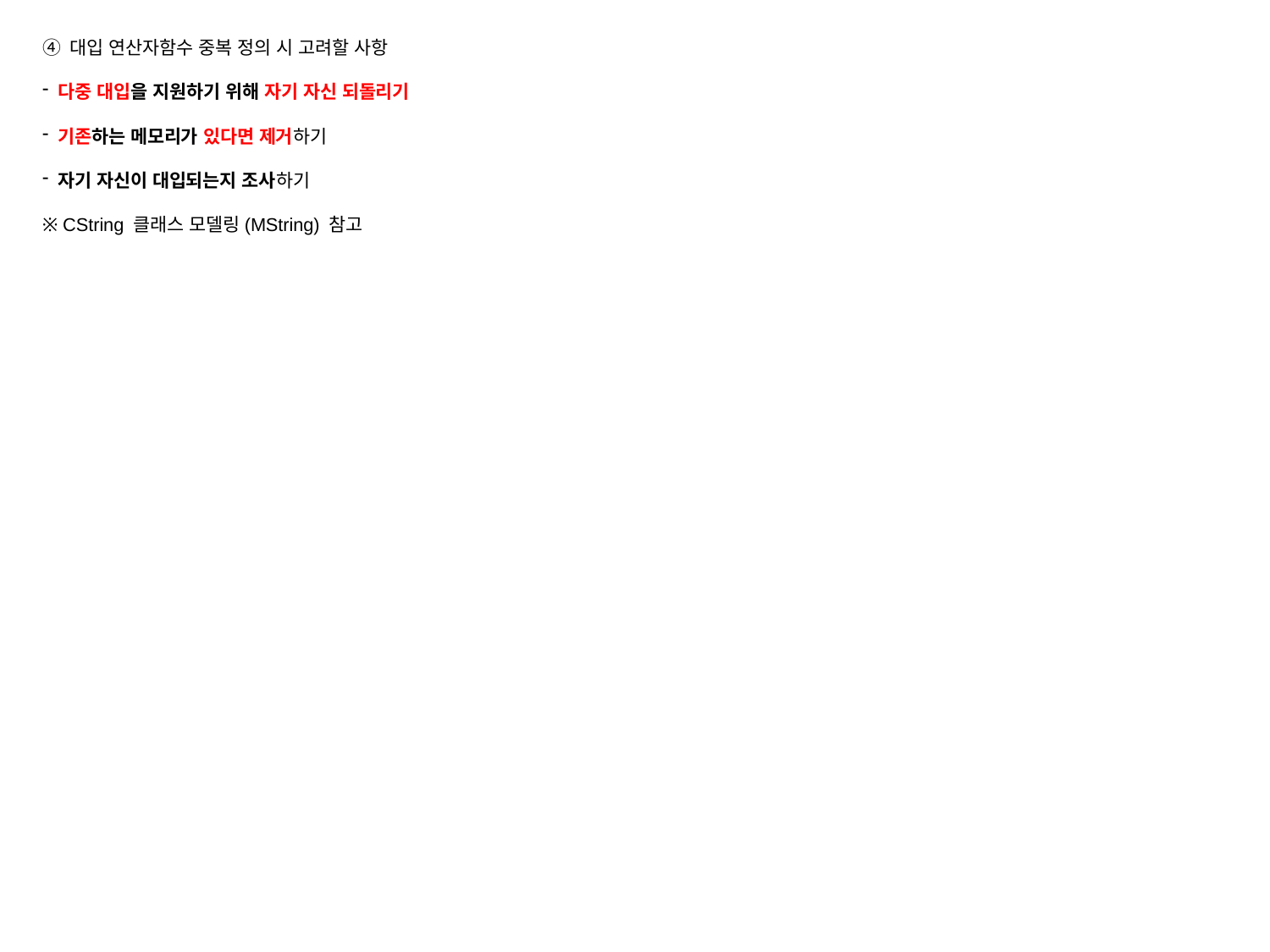

④ 대입 연산자함수 중복 정의 시 고려할 사항

 다중 대입을 지원하기 위해 자기 자신 되돌리기

 기존하는 메모리가 있다면 제거하기

 자기 자신이 대입되는지 조사하기

※ CString 클래스 모델링(MString) 참고